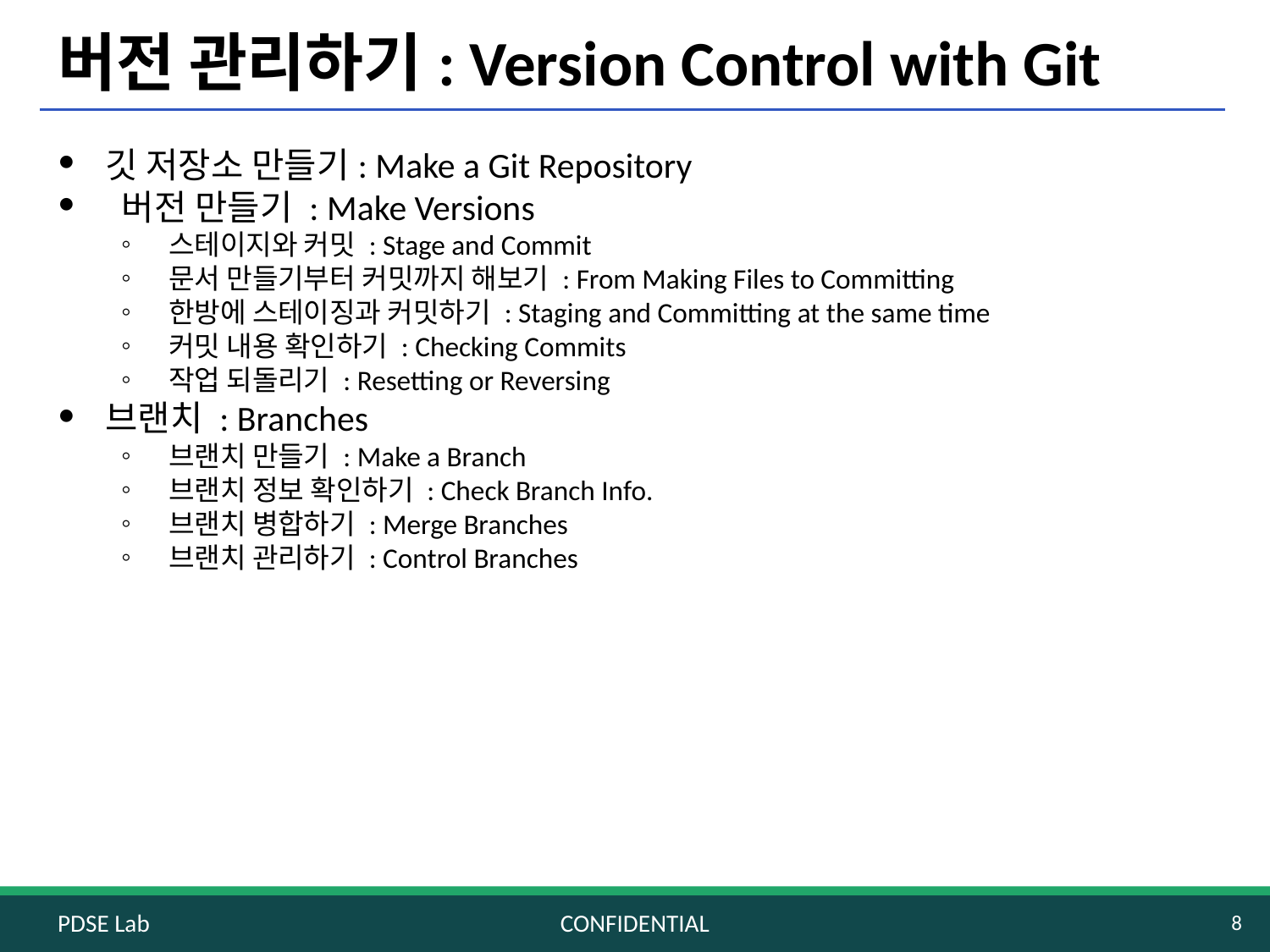

# 버전 관리하기: Version Control with Git
깃 저장소 만들기: Make a Git Repository
 버전 만들기 : Make Versions
스테이지와 커밋 : Stage and Commit
문서 만들기부터 커밋까지 해보기 : From Making Files to Committing
한방에 스테이징과 커밋하기 : Staging and Committing at the same time
커밋 내용 확인하기 : Checking Commits
작업 되돌리기 : Resetting or Reversing
브랜치 : Branches
브랜치 만들기 : Make a Branch
브랜치 정보 확인하기 : Check Branch Info.
브랜치 병합하기 : Merge Branches
브랜치 관리하기 : Control Branches

PDSE Lab
CONFIDENTIAL
8